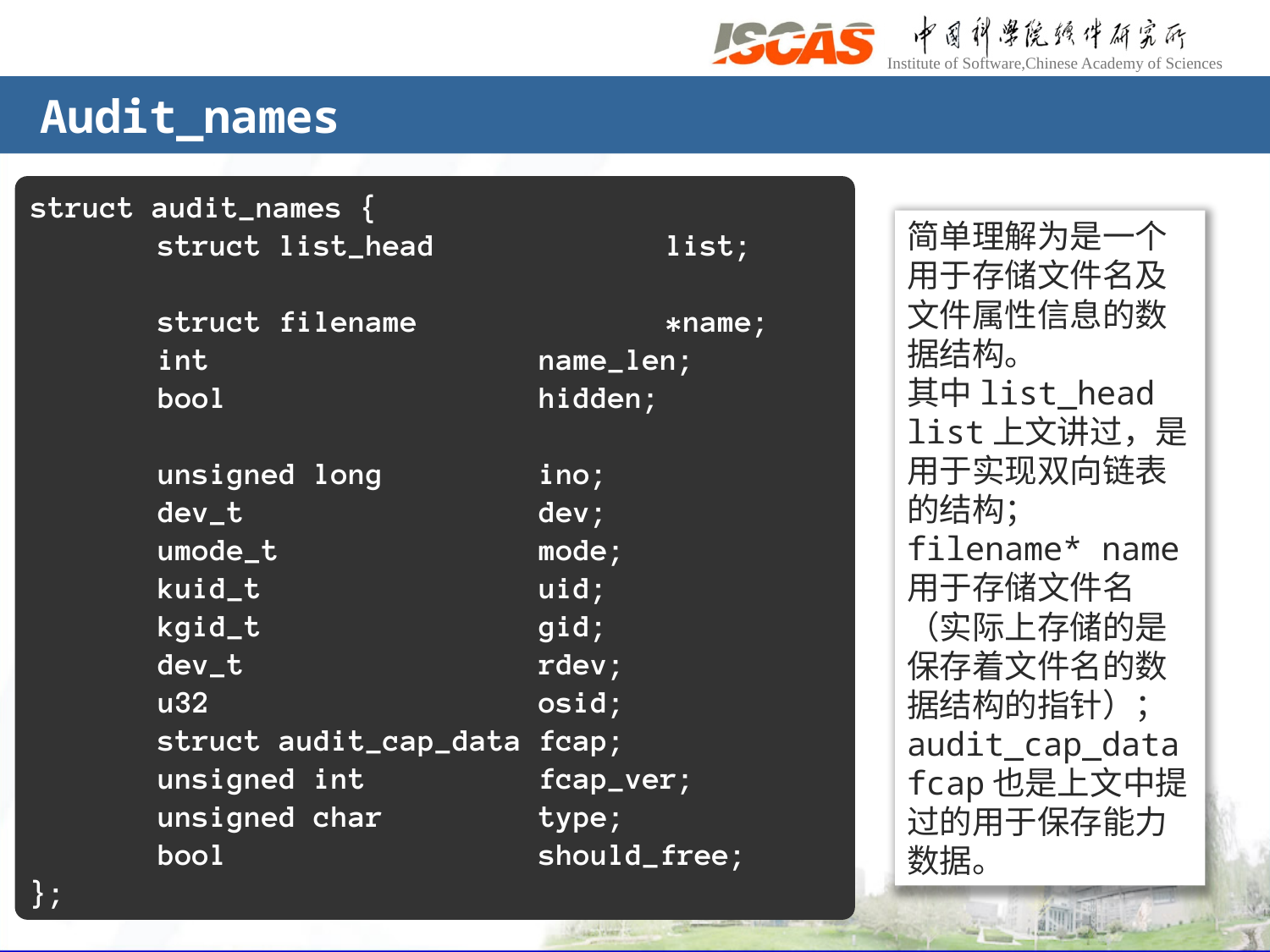

# Audit_names
struct audit_names {
	struct list_head		list;

	struct filename		*name;
	int			name_len;
	bool			hidden;

	unsigned long		ino;
	dev_t			dev;
	umode_t			mode;
	kuid_t			uid;
	kgid_t			gid;
	dev_t			rdev;
	u32			osid;
	struct audit_cap_data	fcap;
	unsigned int		fcap_ver;
	unsigned char		type;
	bool			should_free;
};
简单理解为是一个用于存储文件名及文件属性信息的数据结构。
其中list_head list上文讲过，是用于实现双向链表的结构；
filename* name用于存储文件名（实际上存储的是保存着文件名的数据结构的指针）；
audit_cap_data fcap也是上文中提过的用于保存能力数据。